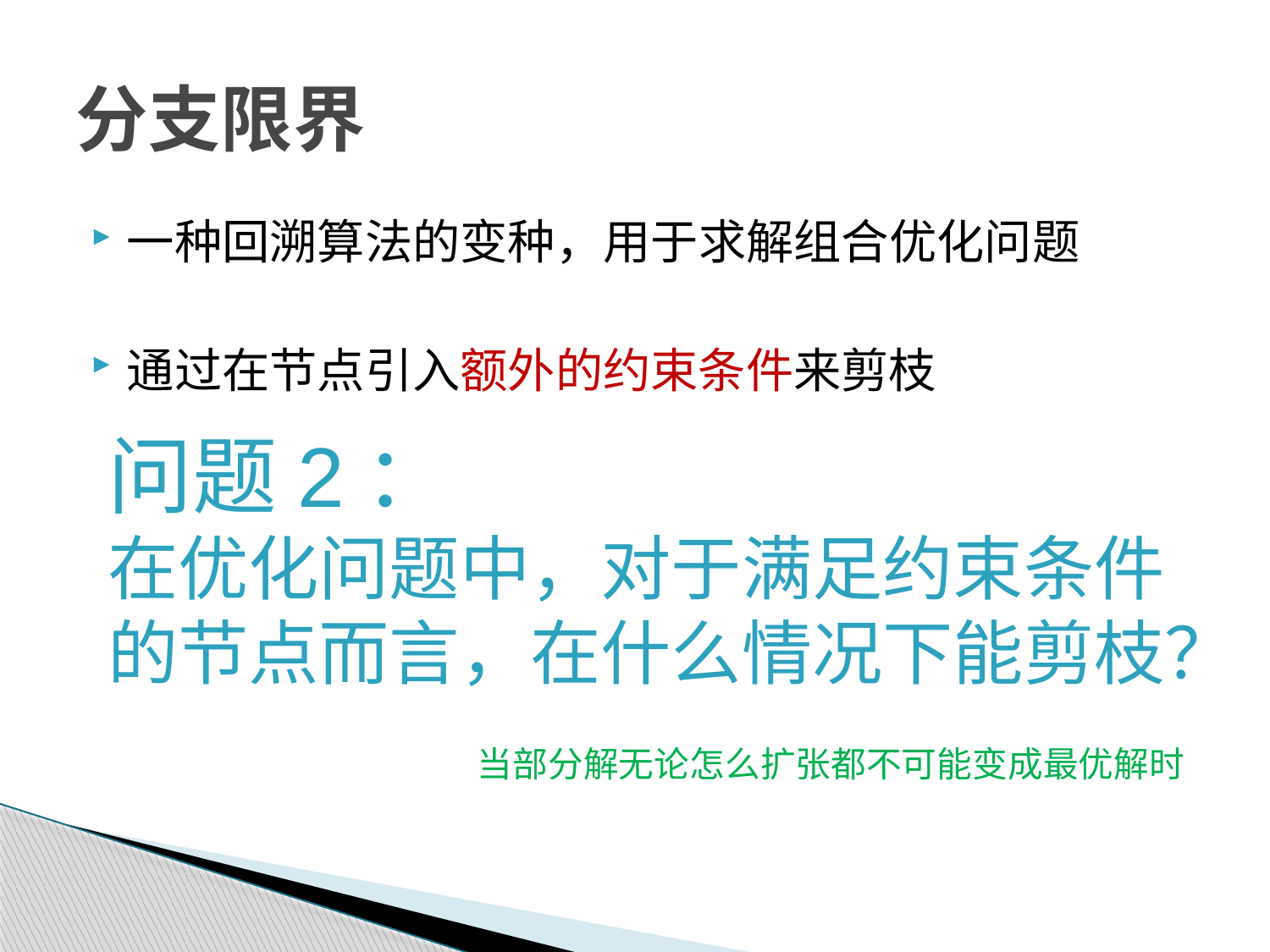

# 分支限界
一种回溯算法的变种，用于求解组合优化问题

通过在节点引入额外的约束条件来剪枝

问题2：
在优化问题中，对于满足约束条件的节点而言，在什么情况下能剪枝？
当部分解无论怎么扩张都不可能变成最优解时